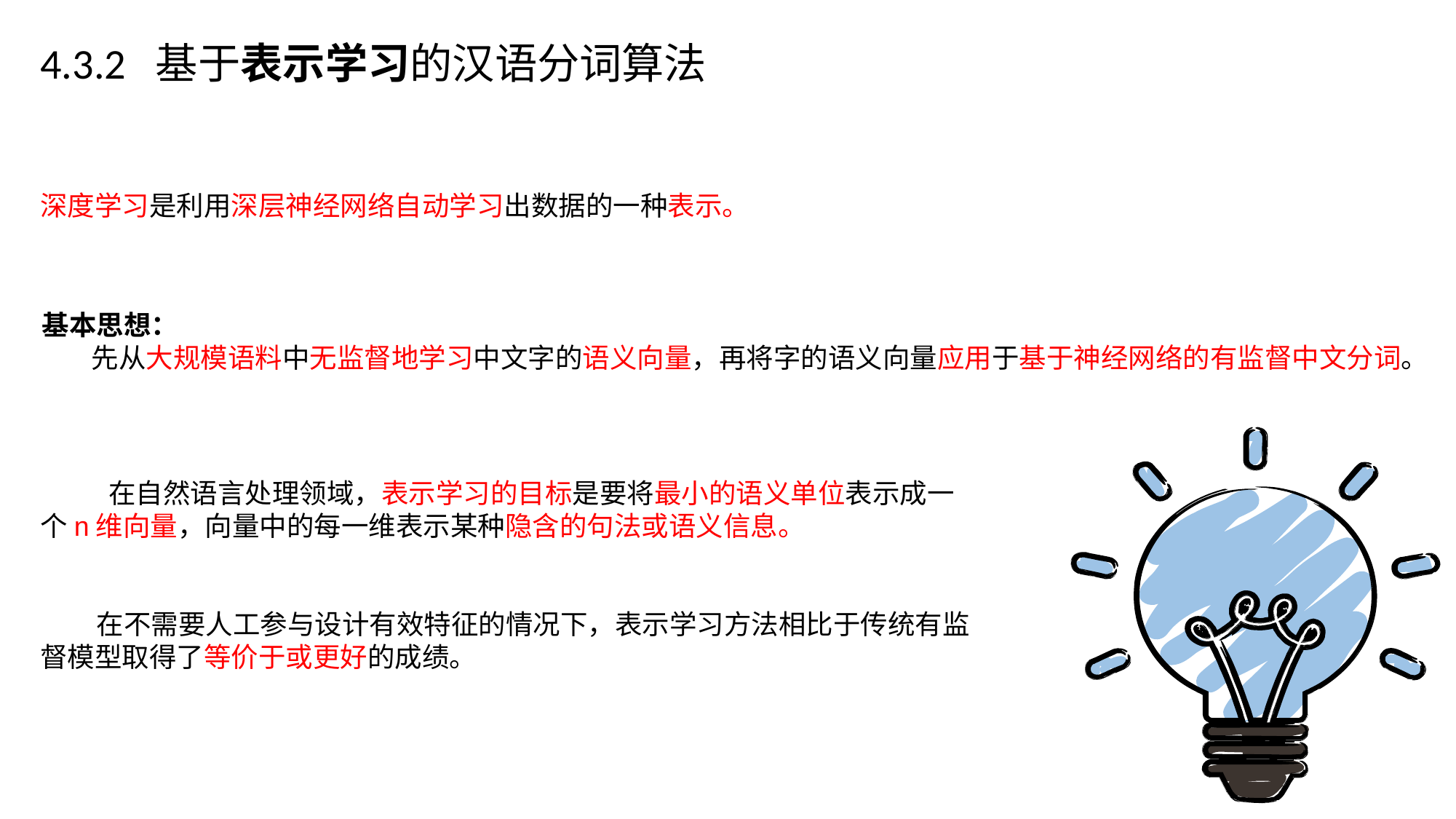

4.3.2  基于表示学习的汉语分词算法
深度学习是利用深层神经网络自动学习出数据的一种表示。
基本思想：
       先从大规模语料中无监督地学习中文字的语义向量，再将字的语义向量应用于基于神经网络的有监督中文分词。

          在自然语言处理领域，表示学习的目标是要将最小的语义单位表示成一个n维向量，向量中的每一维表示某种隐含的句法或语义信息。

        在不需要人工参与设计有效特征的情况下，表示学习方法相比于传统有监督模型取得了等价于或更好的成绩。